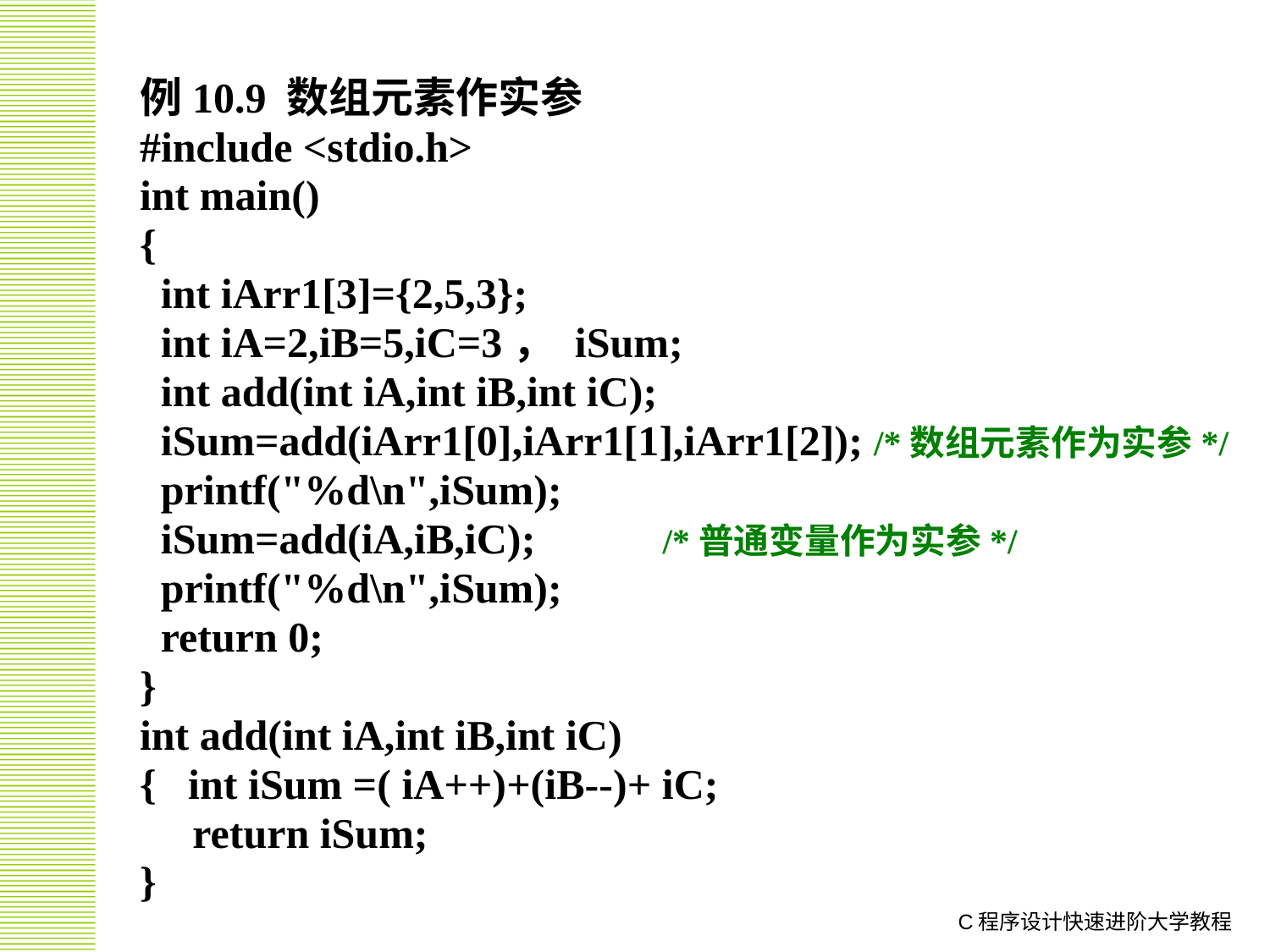

例10.9 数组元素作实参
#include <stdio.h>
int main()
{
  int iArr1[3]={2,5,3};
  int iA=2,iB=5,iC=3， iSum;
  int add(int iA,int iB,int iC);
  iSum=add(iArr1[0],iArr1[1],iArr1[2]); /*数组元素作为实参*/
  printf("%d\n",iSum);
  iSum=add(iA,iB,iC);            /*普通变量作为实参*/
  printf("%d\n",iSum);
  return 0;
}
int add(int iA,int iB,int iC)
{   int iSum =( iA++)+(iB--)+ iC;
     return iSum;
}

43
C程序设计快速进阶大学教程